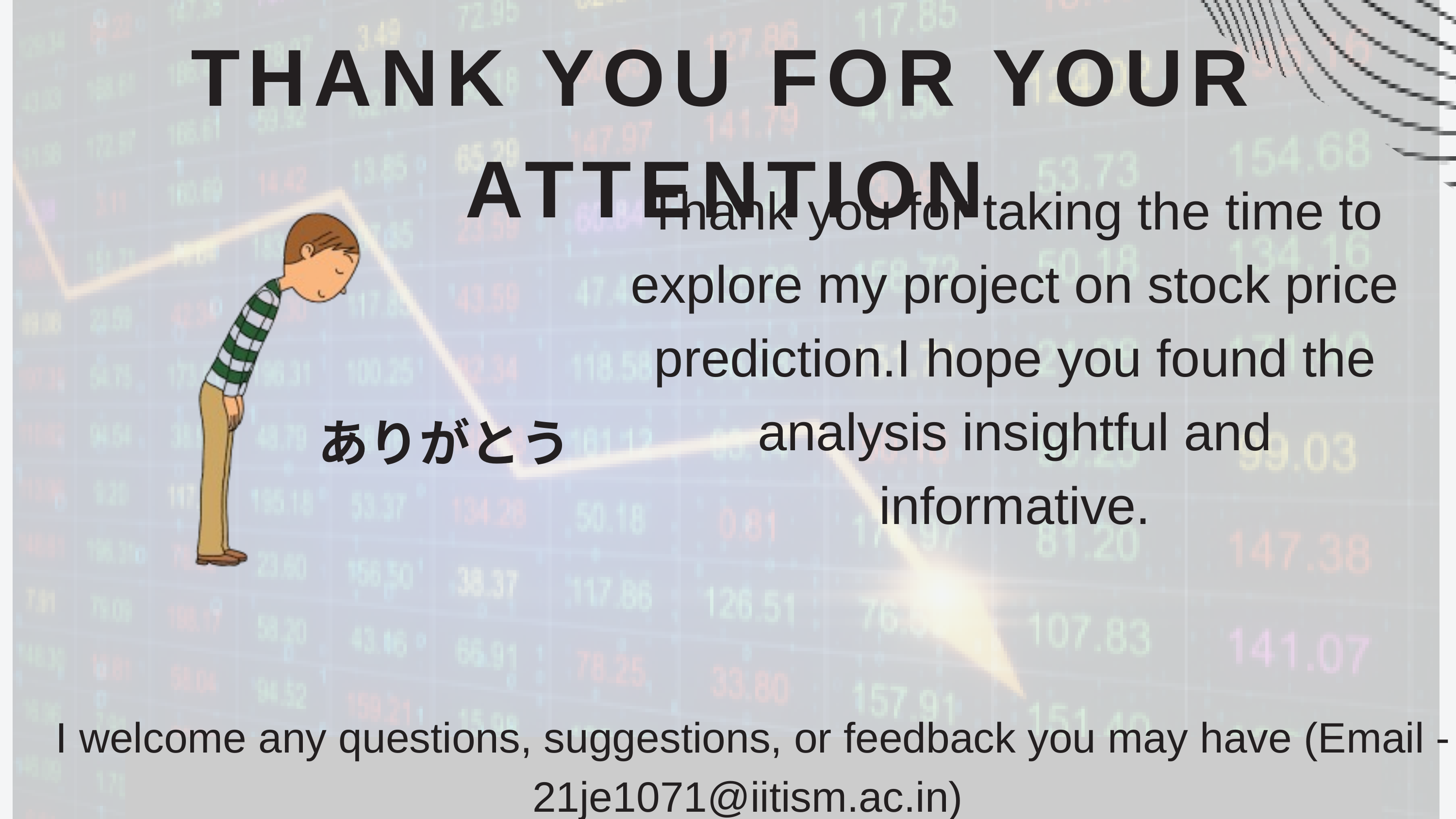

THANK YOU FOR YOUR ATTENTION
Thank you for taking the time to explore my project on stock price prediction.I hope you found the analysis insightful and informative.

ありがとう

I welcome any questions, suggestions, or feedback you may have (Email - 21je1071@iitism.ac.in)